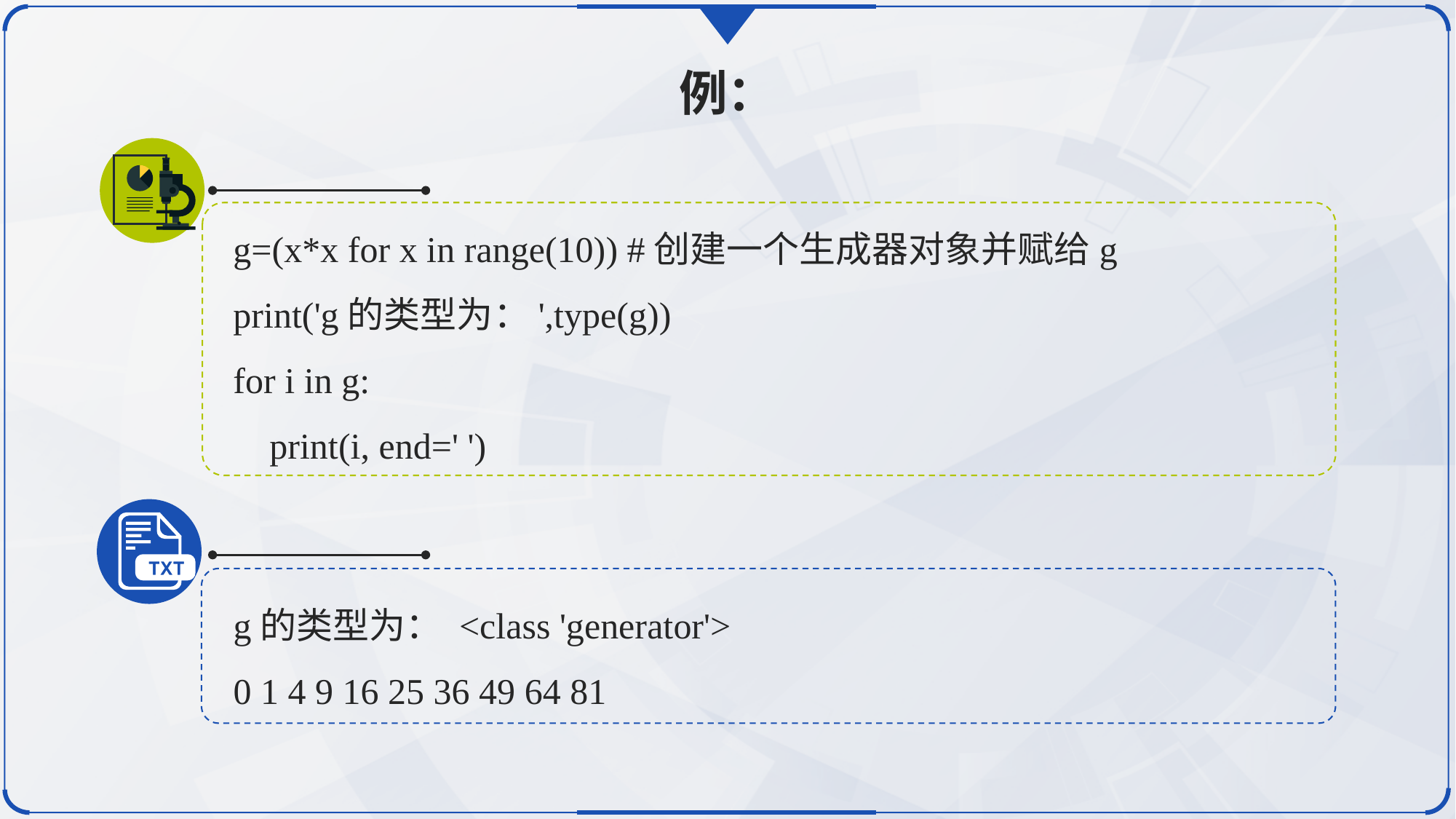

例：

g=(x*x for x in range(10)) #创建一个生成器对象并赋给g
print('g的类型为：',type(g))
for i in g:
    print(i, end=' ')

g的类型为： <class 'generator'>
0 1 4 9 16 25 36 49 64 81